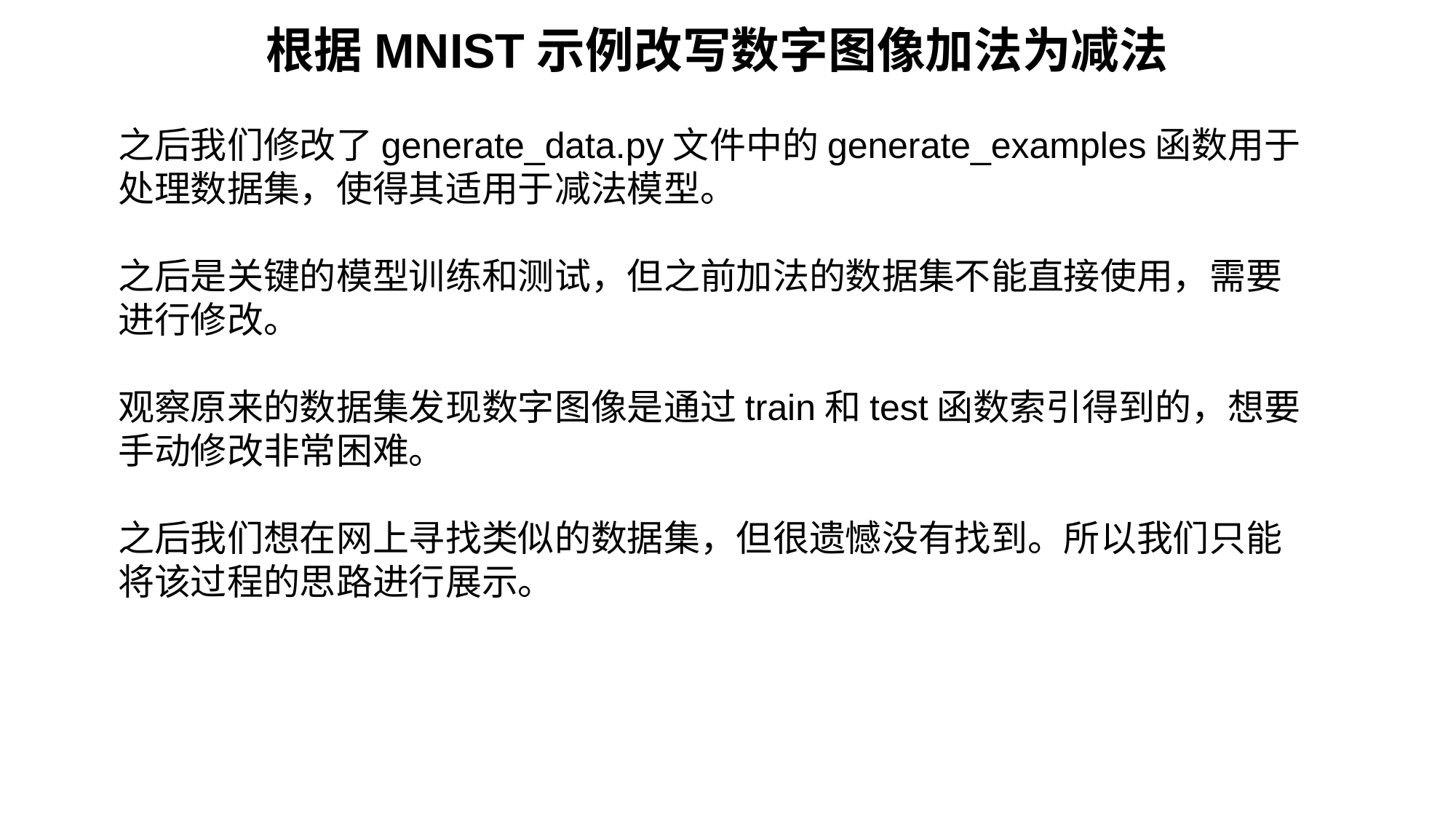

根据MNIST示例改写数字图像加法为减法

之后我们修改了generate_data.py文件中的generate_examples函数用于处理数据集，使得其适用于减法模型。

之后是关键的模型训练和测试，但之前加法的数据集不能直接使用，需要进行修改。

观察原来的数据集发现数字图像是通过train和test函数索引得到的，想要手动修改非常困难。

之后我们想在网上寻找类似的数据集，但很遗憾没有找到。所以我们只能将该过程的思路进行展示。